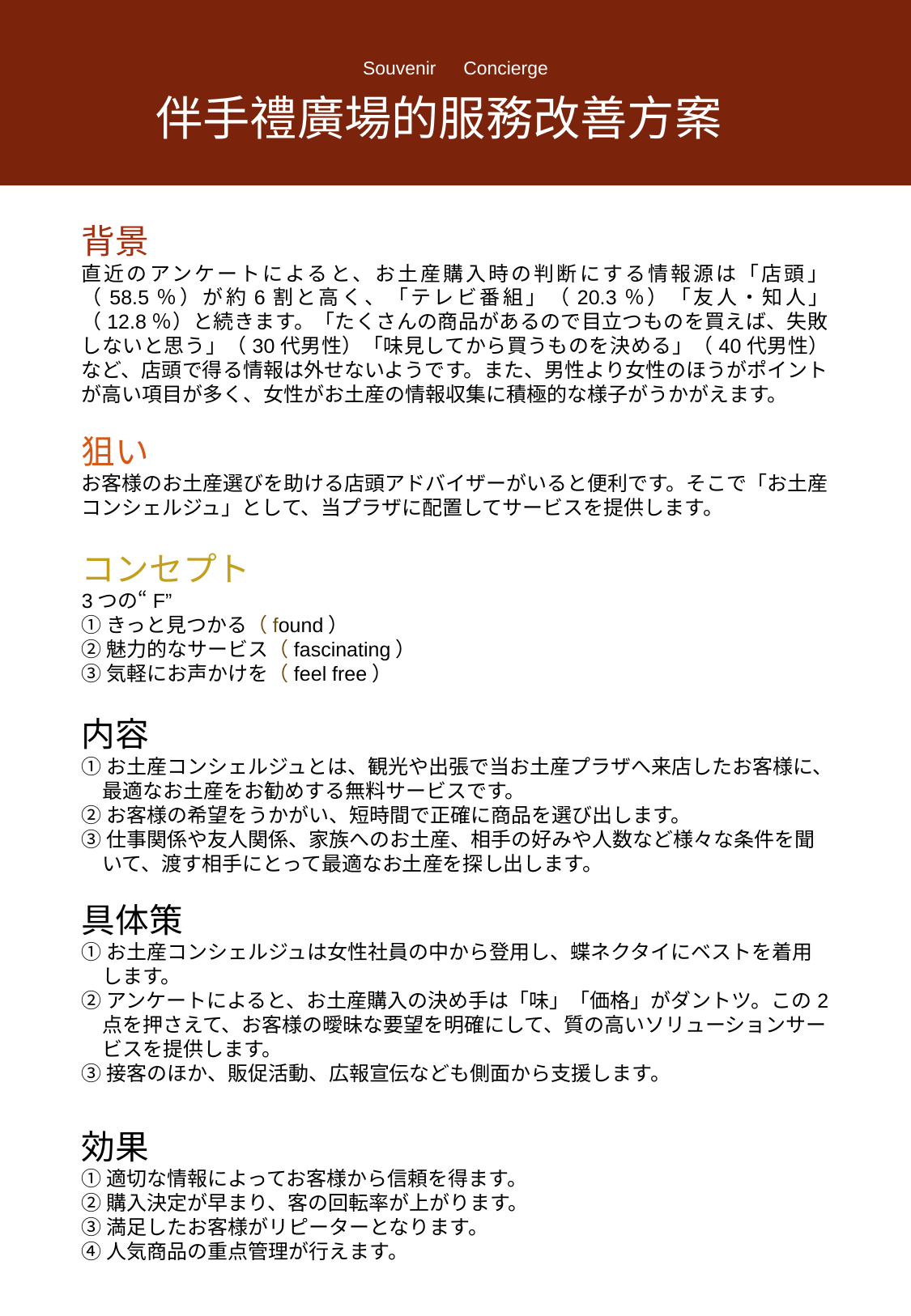

Souvenir　Concierge
伴手禮廣場的服務改善方案
背景
直近のアンケートによると、お土産購入時の判断にする情報源は「店頭」（58.5％）が約6割と高く、「テレビ番組」（20.3％）「友人・知人」（12.8％）と続きます。「たくさんの商品があるので目立つものを買えば、失敗しないと思う」（30代男性）「味見してから買うものを決める」（40代男性）など、店頭で得る情報は外せないようです。また、男性より女性のほうがポイントが高い項目が多く、女性がお土産の情報収集に積極的な様子がうかがえます。

狙い
お客様のお土産選びを助ける店頭アドバイザーがいると便利です。そこで「お土産コンシェルジュ」として、当プラザに配置してサービスを提供します。

コンセプト
3つの“F”
①きっと見つかる（found）
②魅力的なサービス（fascinating）
③気軽にお声かけを（feel free）

内容
①お土産コンシェルジュとは、観光や出張で当お土産プラザへ来店したお客様に、最適なお土産をお勧めする無料サービスです。
②お客様の希望をうかがい、短時間で正確に商品を選び出します。
③仕事関係や友人関係、家族へのお土産、相手の好みや人数など様々な条件を聞いて、渡す相手にとって最適なお土産を探し出します。

具体策
①お土産コンシェルジュは女性社員の中から登用し、蝶ネクタイにベストを着用します。
②アンケートによると、お土産購入の決め手は「味」「価格」がダントツ。この2点を押さえて、お客様の曖昧な要望を明確にして、質の高いソリューションサービスを提供します。
③接客のほか、販促活動、広報宣伝なども側面から支援します。

効果
①適切な情報によってお客様から信頼を得ます。
②購入決定が早まり、客の回転率が上がります。
③満足したお客様がリピーターとなります。
④人気商品の重点管理が行えます。